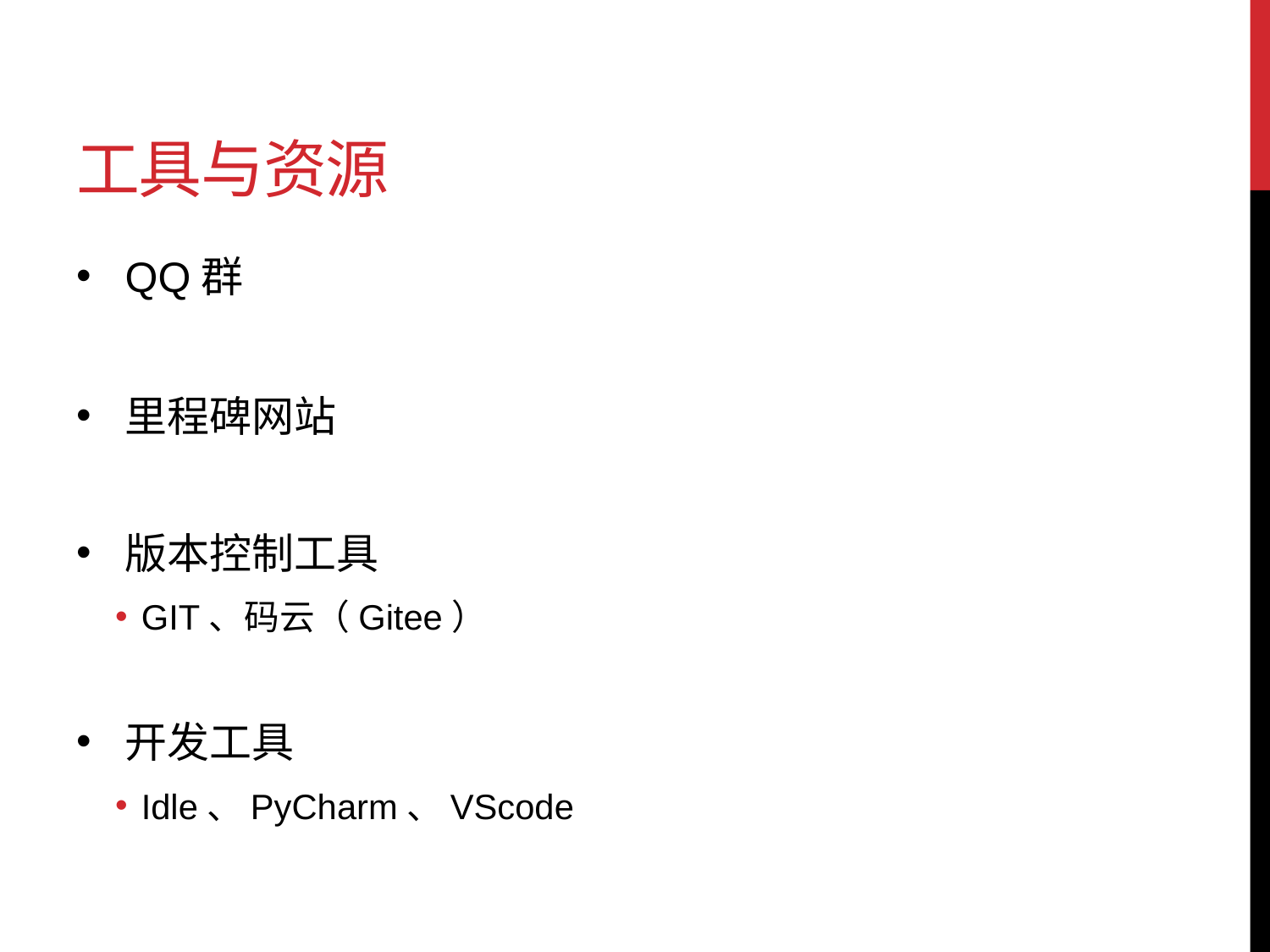

# 工具与资源
QQ群

里程碑网站

版本控制工具
GIT、码云（Gitee）

开发工具
Idle、PyCharm、VScode